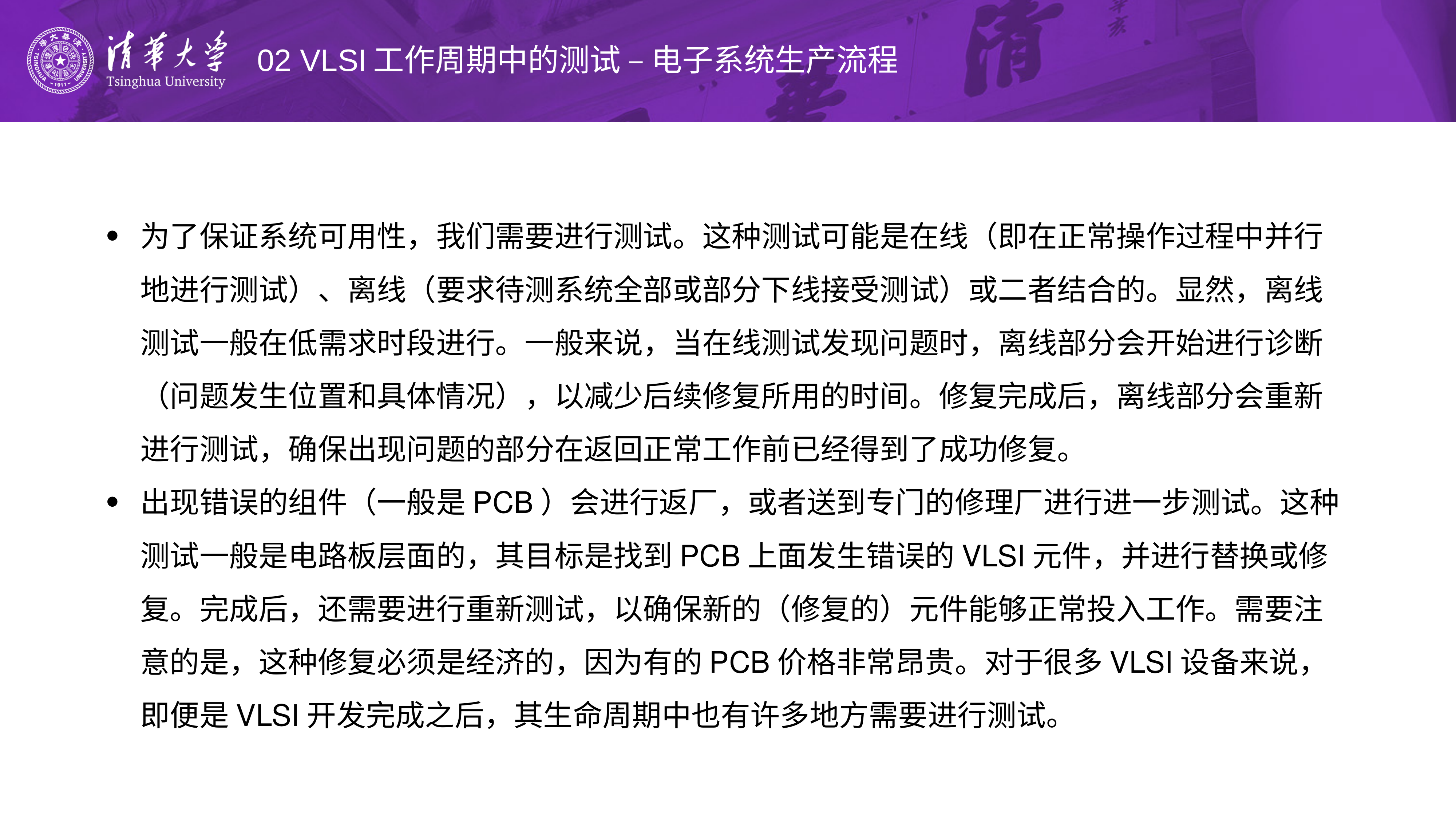

# 02 VLSI工作周期中的测试 – 电子系统生产流程

为了保证系统可用性，我们需要进行测试。这种测试可能是在线（即在正常操作过程中并行地进行测试）、离线（要求待测系统全部或部分下线接受测试）或二者结合的。显然，离线测试一般在低需求时段进行。一般来说，当在线测试发现问题时，离线部分会开始进行诊断（问题发生位置和具体情况），以减少后续修复所用的时间。修复完成后，离线部分会重新进行测试，确保出现问题的部分在返回正常工作前已经得到了成功修复。
出现错误的组件（一般是PCB）会进行返厂，或者送到专门的修理厂进行进一步测试。这种测试一般是电路板层面的，其目标是找到PCB上面发生错误的VLSI元件，并进行替换或修复。完成后，还需要进行重新测试，以确保新的（修复的）元件能够正常投入工作。需要注意的是，这种修复必须是经济的，因为有的PCB价格非常昂贵。对于很多VLSI设备来说，即便是VLSI开发完成之后，其生命周期中也有许多地方需要进行测试。